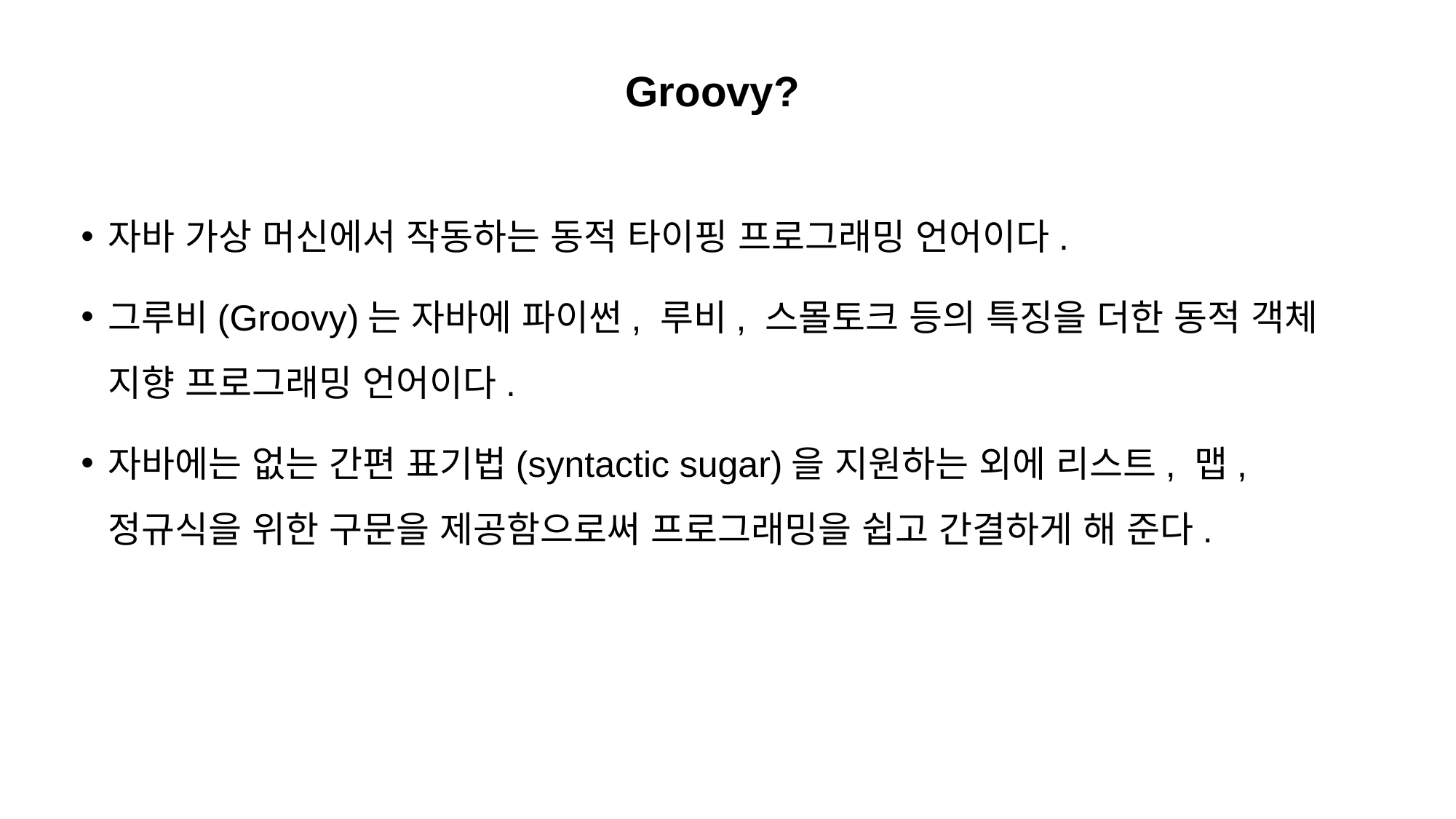

Groovy?

자바 가상 머신에서 작동하는 동적 타이핑 프로그래밍 언어이다.
그루비(Groovy)는 자바에 파이썬, 루비, 스몰토크 등의 특징을 더한 동적 객체 지향 프로그래밍 언어이다.
자바에는 없는 간편 표기법(syntactic sugar)을 지원하는 외에 리스트, 맵, 정규식을 위한 구문을 제공함으로써 프로그래밍을 쉽고 간결하게 해 준다.